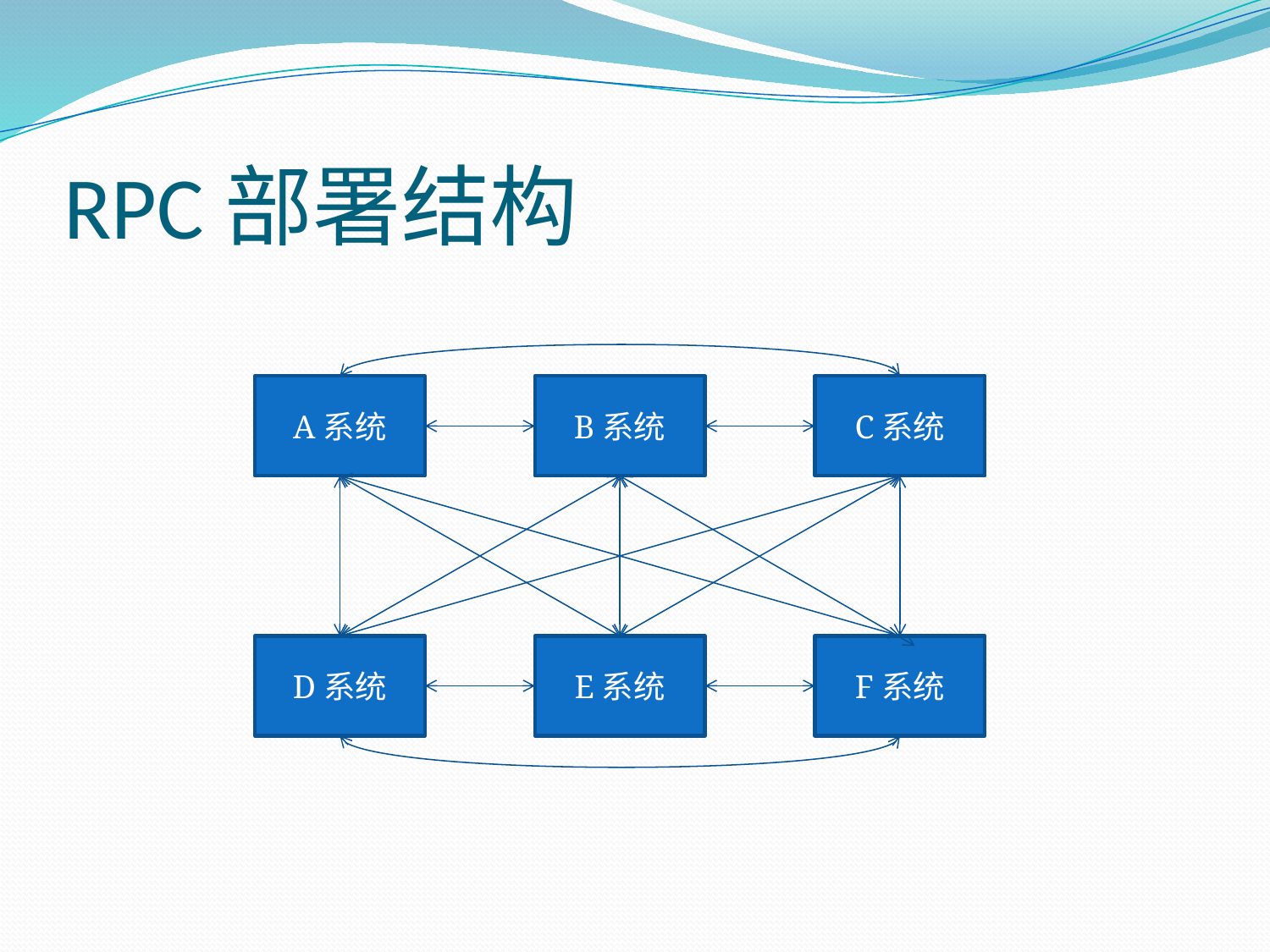

# RPC部署结构
A系统
B系统
C系统
D系统
E系统
F系统